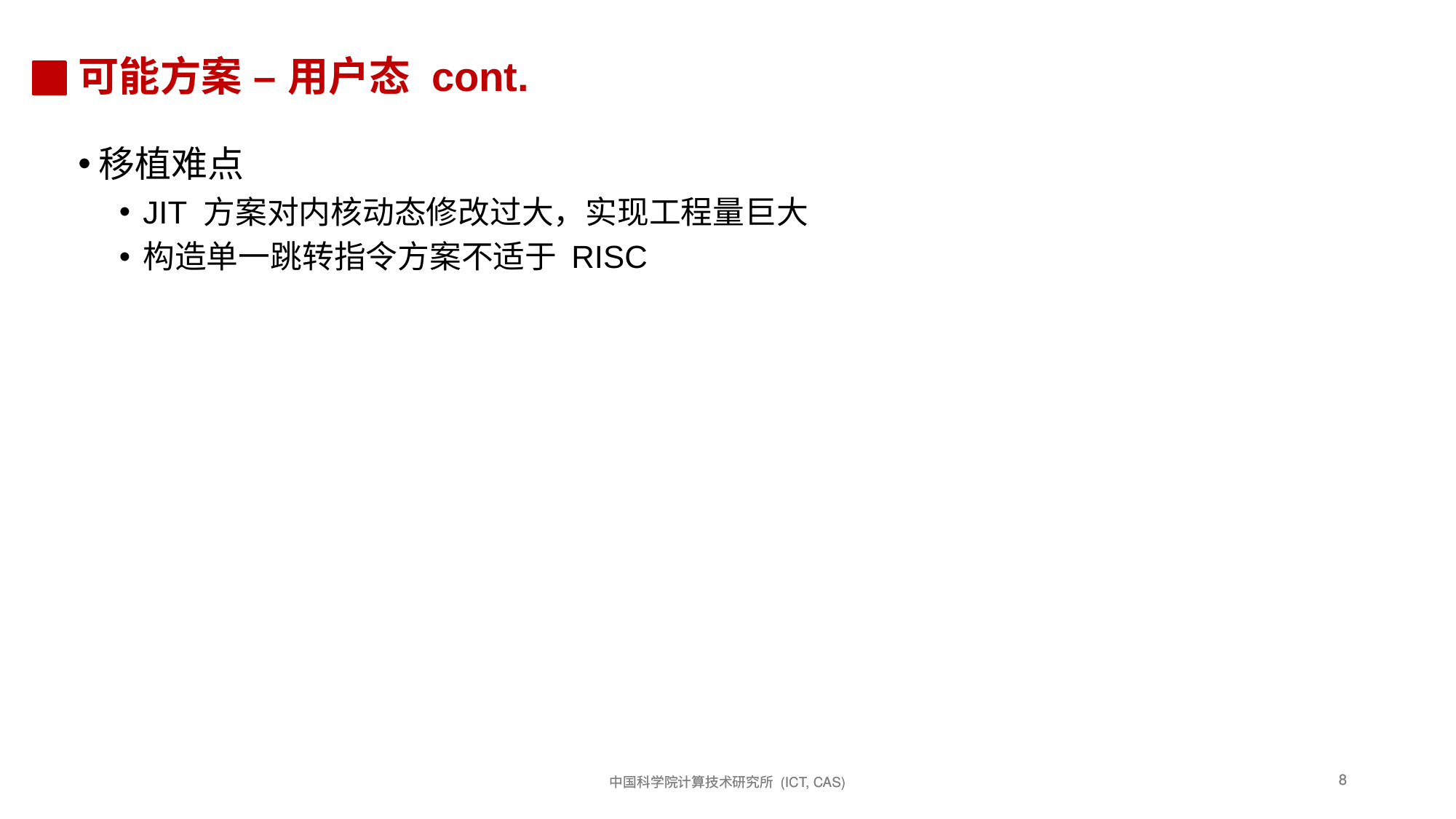

# 可能方案 – 用户态 cont.
移植难点
JIT 方案对内核动态修改过大，实现工程量巨大
构造单一跳转指令方案不适于 RISC